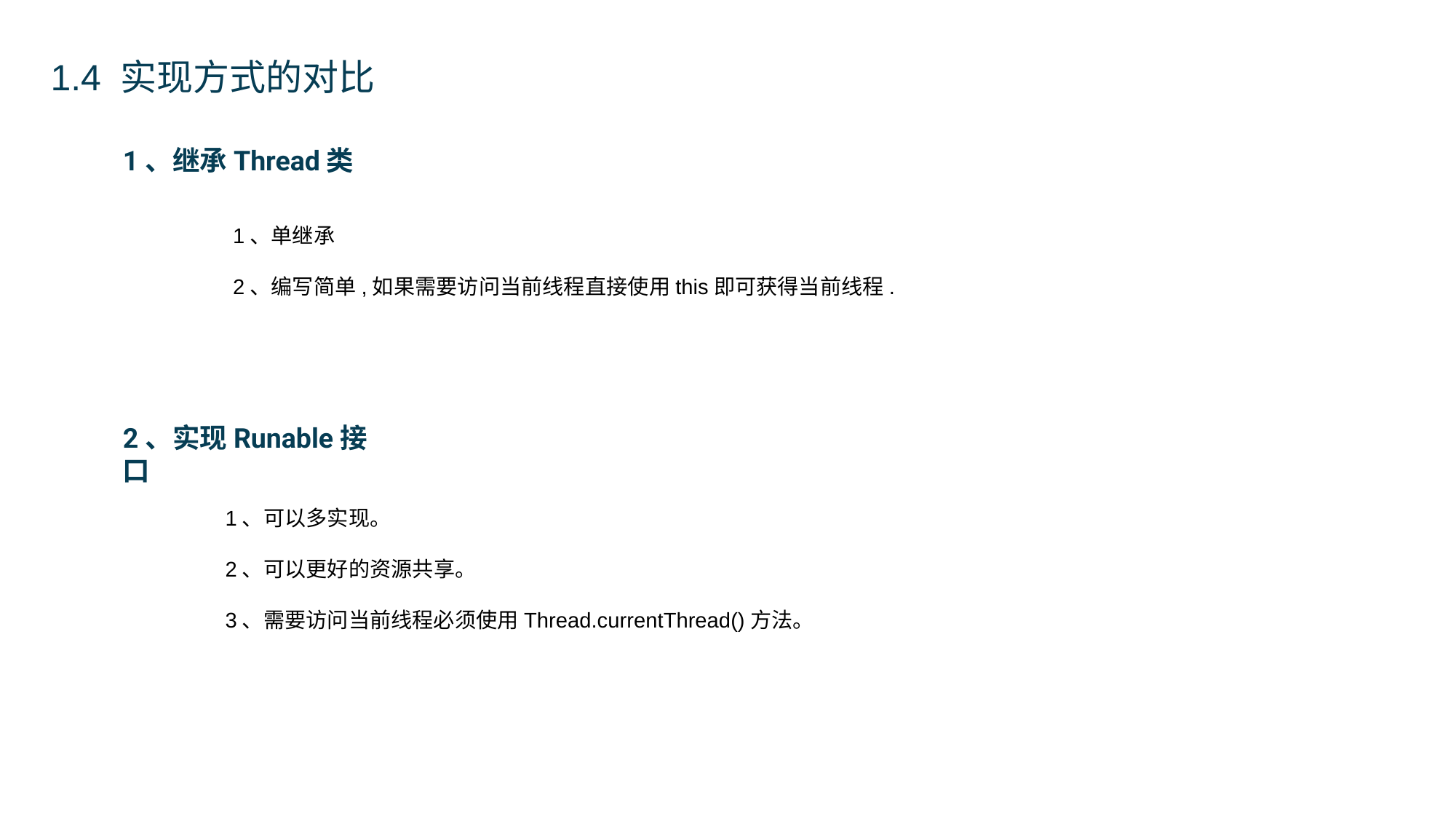

1.4 实现方式的对比

1、继承Thread类
1、单继承

2、编写简单,如果需要访问当前线程直接使用this即可获得当前线程.
2、实现Runable接口
1、可以多实现。

2、可以更好的资源共享。

3、需要访问当前线程必须使用Thread.currentThread()方法。